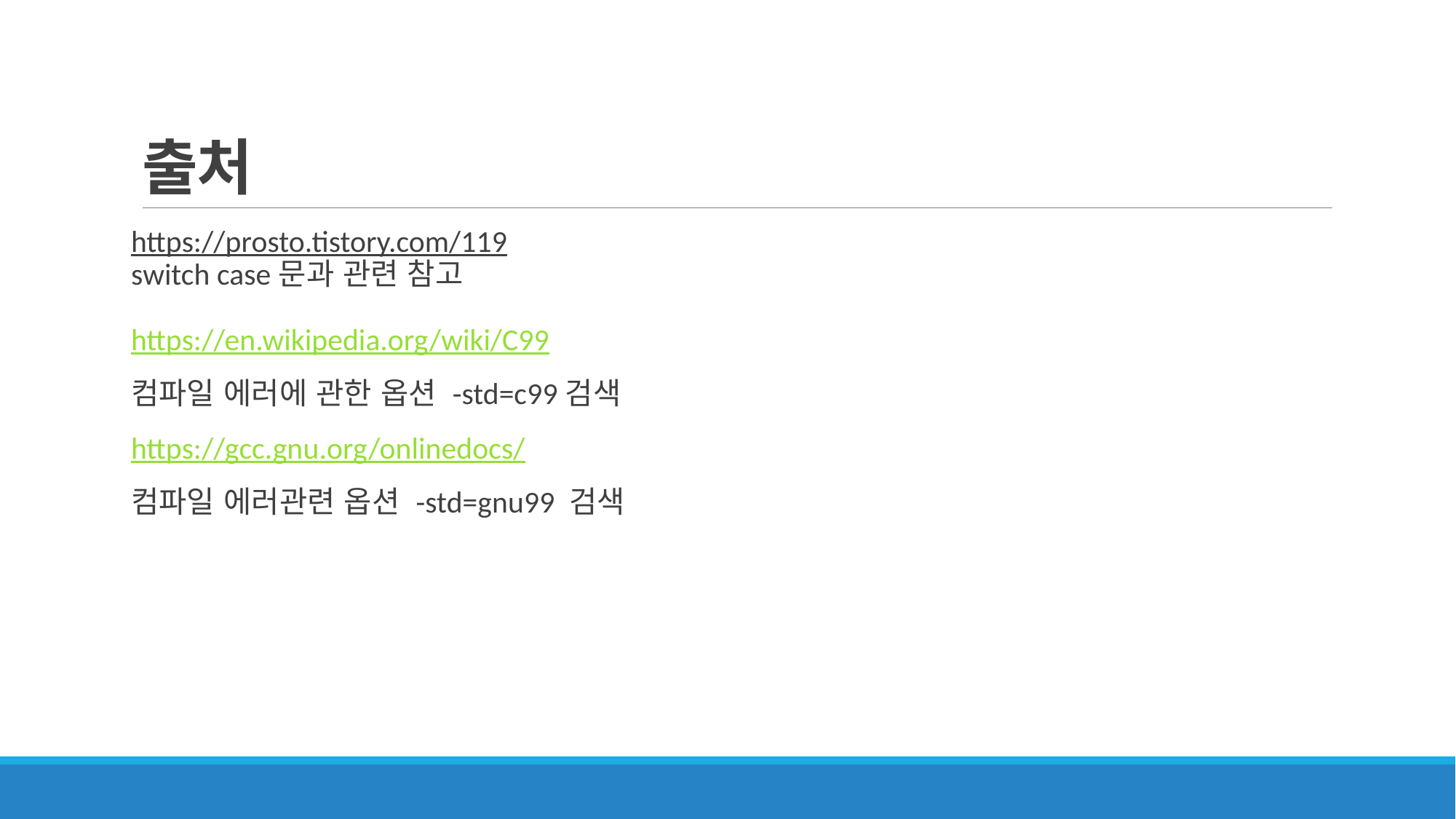

# 출처
https://prosto.tistory.com/119
switch case문과 관련 참고
https://en.wikipedia.org/wiki/C99
컴파일 에러에 관한 옵션 -std=c99검색
https://gcc.gnu.org/onlinedocs/
컴파일 에러관련 옵션 -std=gnu99 검색